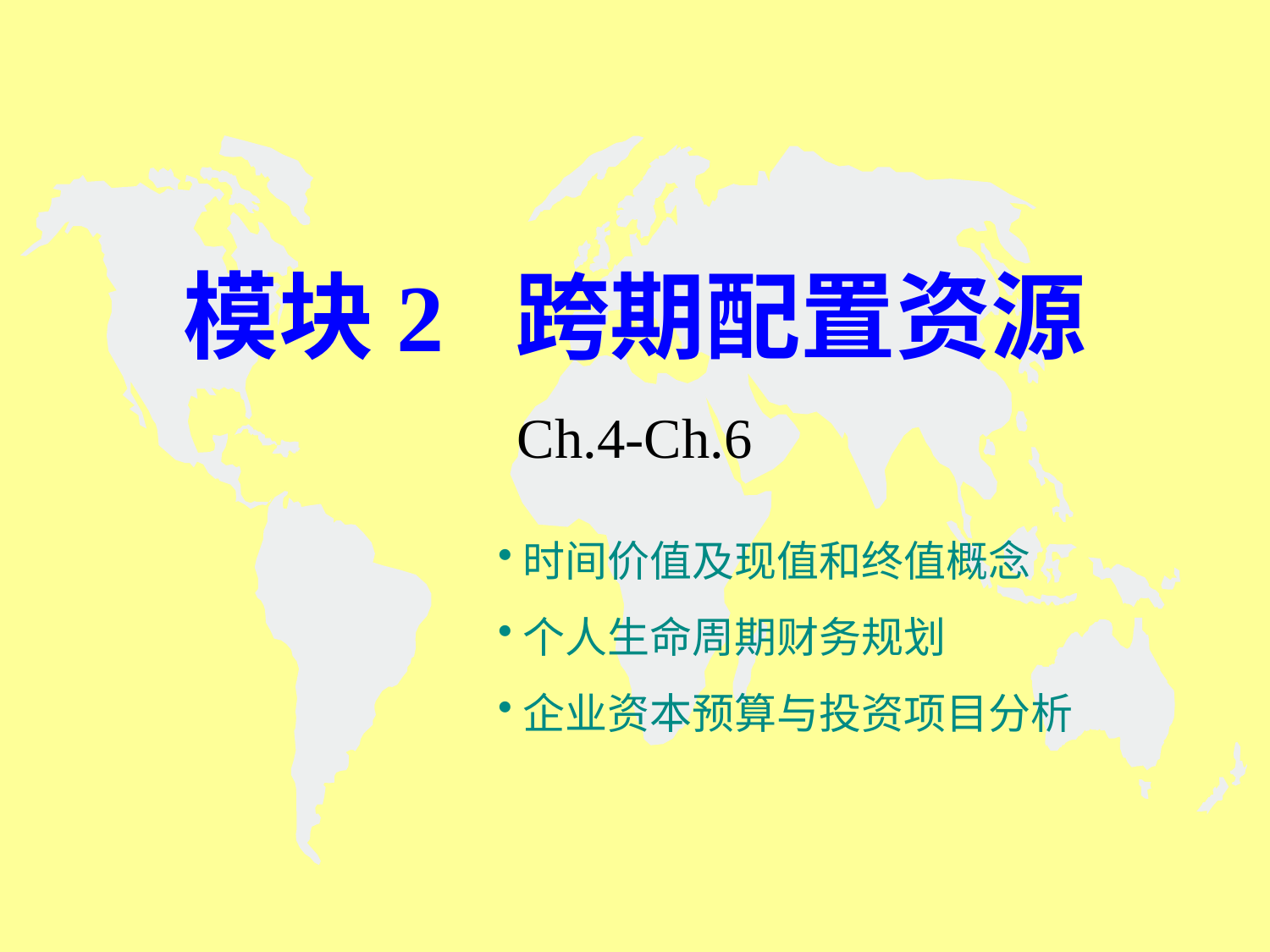

# 模块2  跨期配置资源
Ch.4-Ch.6
时间价值及现值和终值概念
个人生命周期财务规划
企业资本预算与投资项目分析